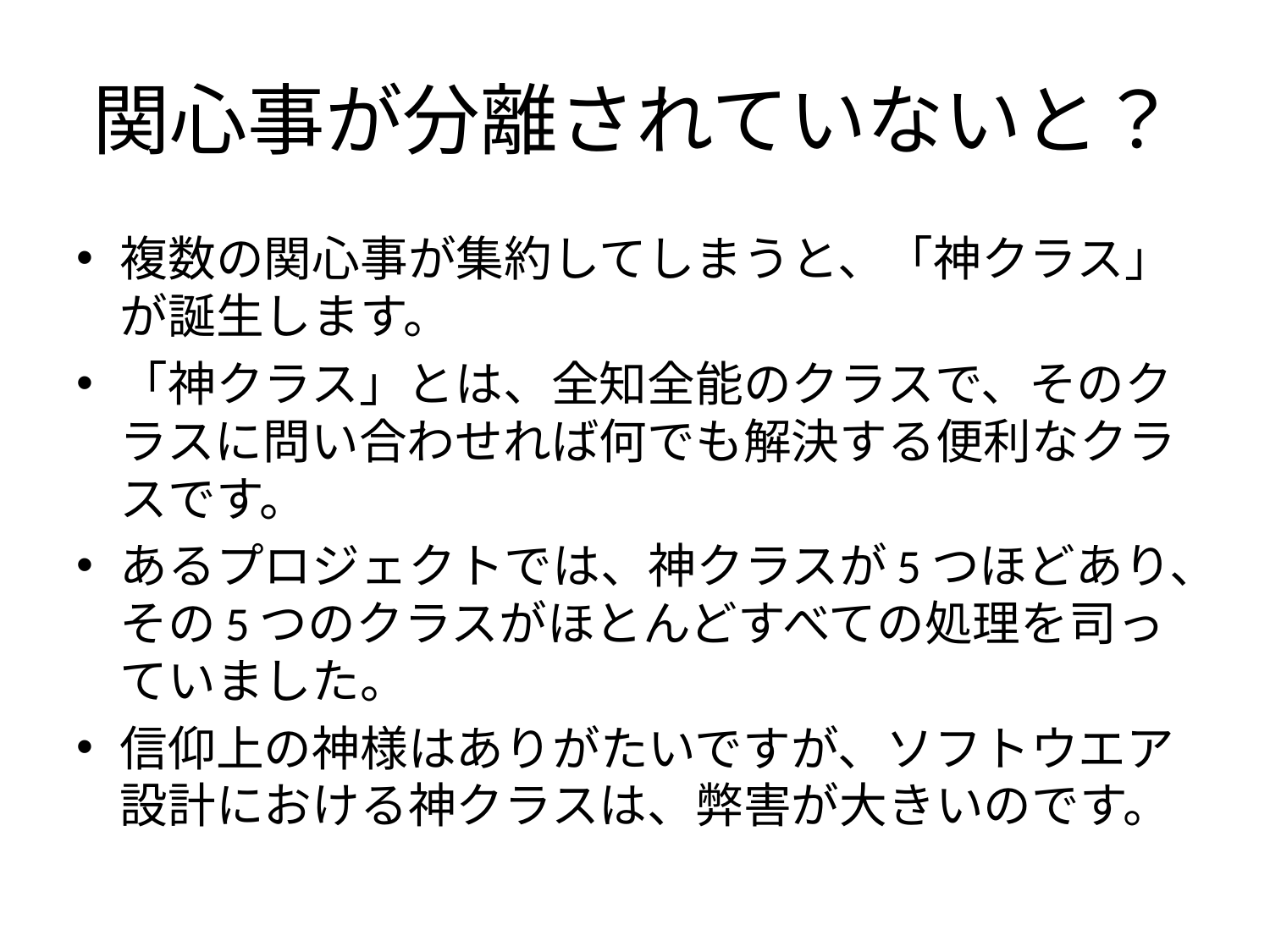

# 関心事が分離されていないと？
複数の関心事が集約してしまうと、「神クラス」が誕生します。
「神クラス」とは、全知全能のクラスで、そのクラスに問い合わせれば何でも解決する便利なクラスです。
あるプロジェクトでは、神クラスが5つほどあり、その5つのクラスがほとんどすべての処理を司っていました。
信仰上の神様はありがたいですが、ソフトウエア設計における神クラスは、弊害が大きいのです。